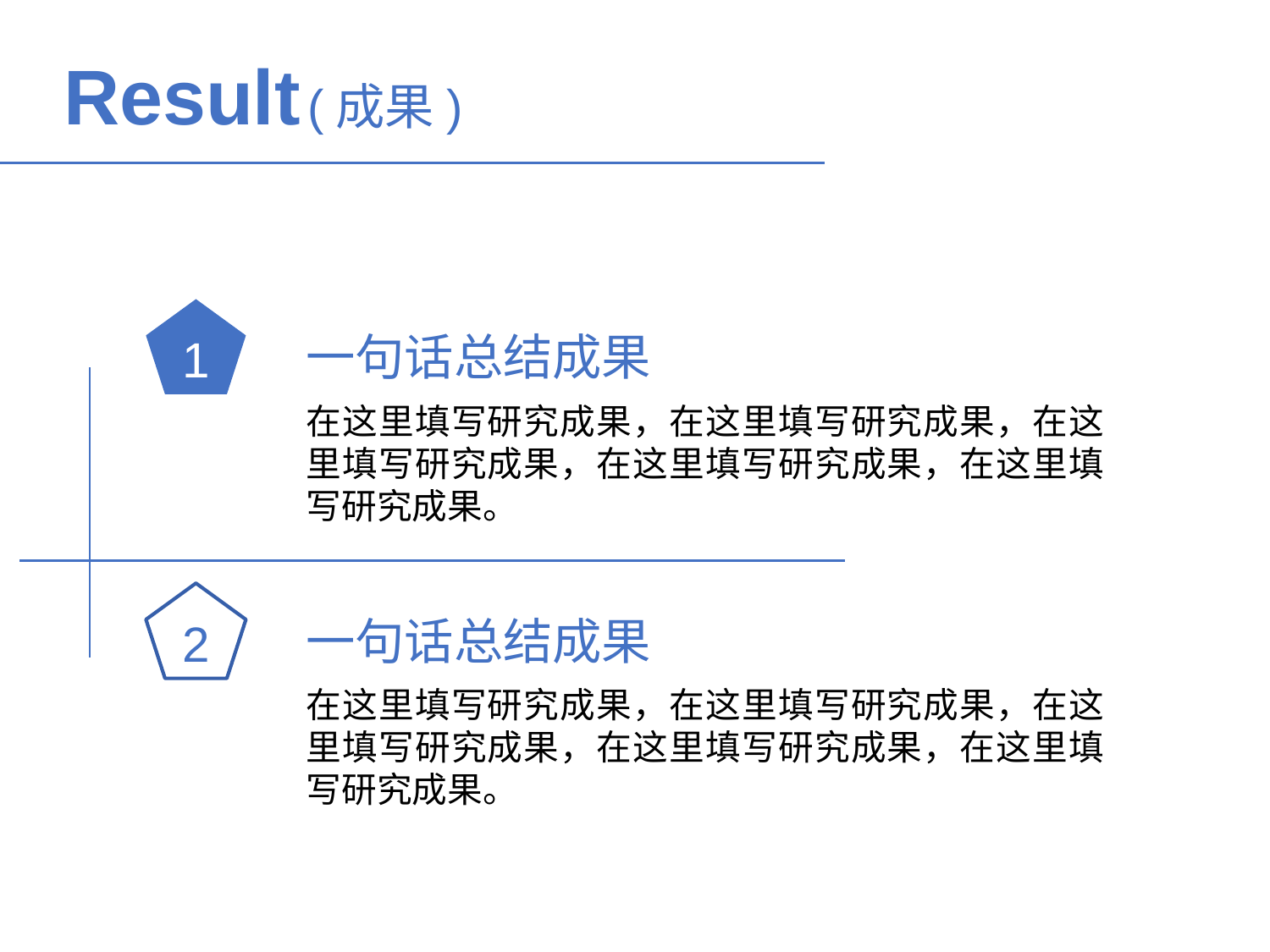

Result (成果)
1
一句话总结成果
在这里填写研究成果，在这里填写研究成果，在这里填写研究成果，在这里填写研究成果，在这里填写研究成果。
2
一句话总结成果
在这里填写研究成果，在这里填写研究成果，在这里填写研究成果，在这里填写研究成果，在这里填写研究成果。